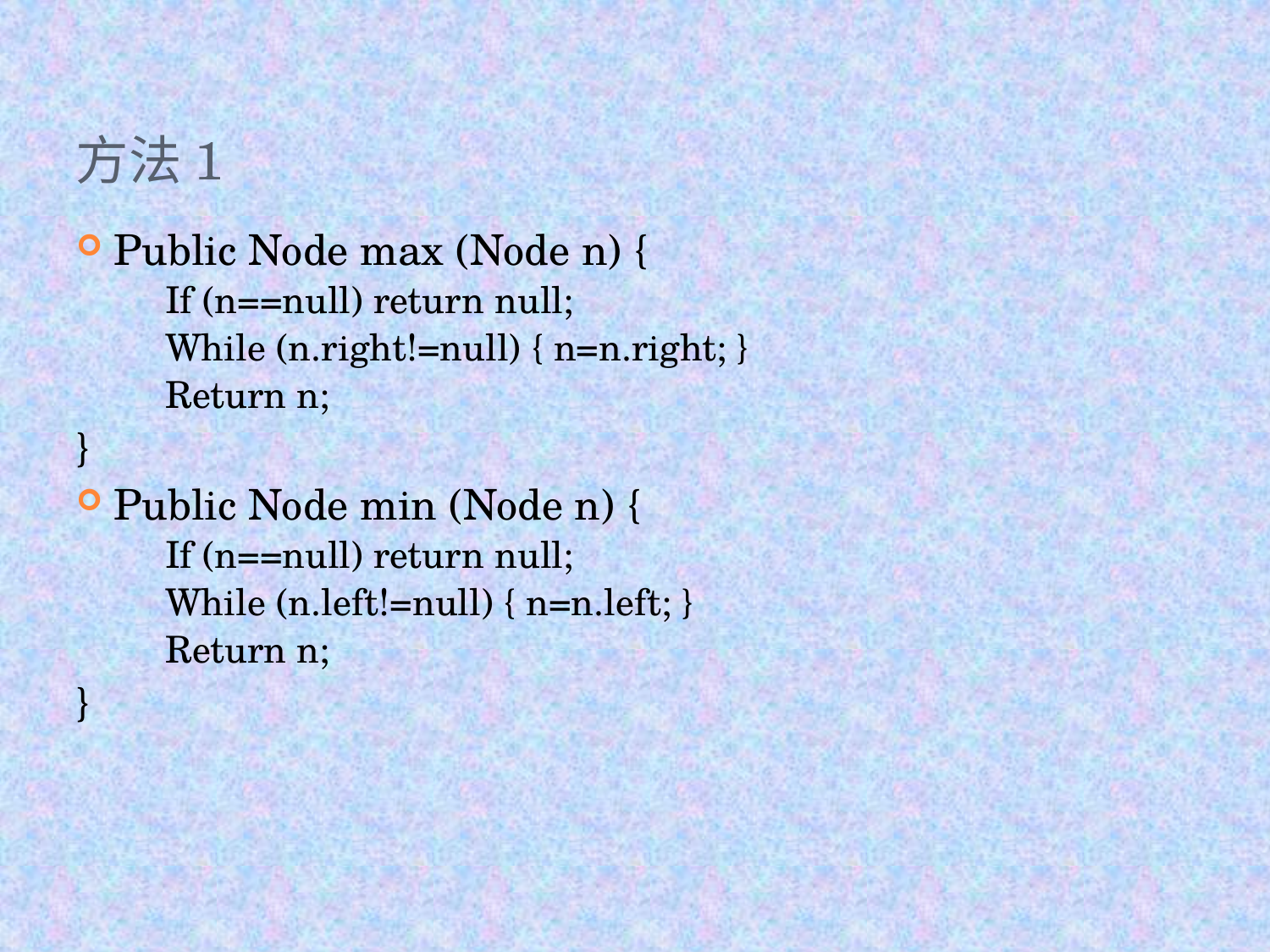

# 方法1
Public Node max (Node n) {
	If (n==null) return null;
	While (n.right!=null) { n=n.right; }
	Return n;
}
Public Node min (Node n) {
	If (n==null) return null;
	While (n.left!=null) { n=n.left; }
	Return n;
}